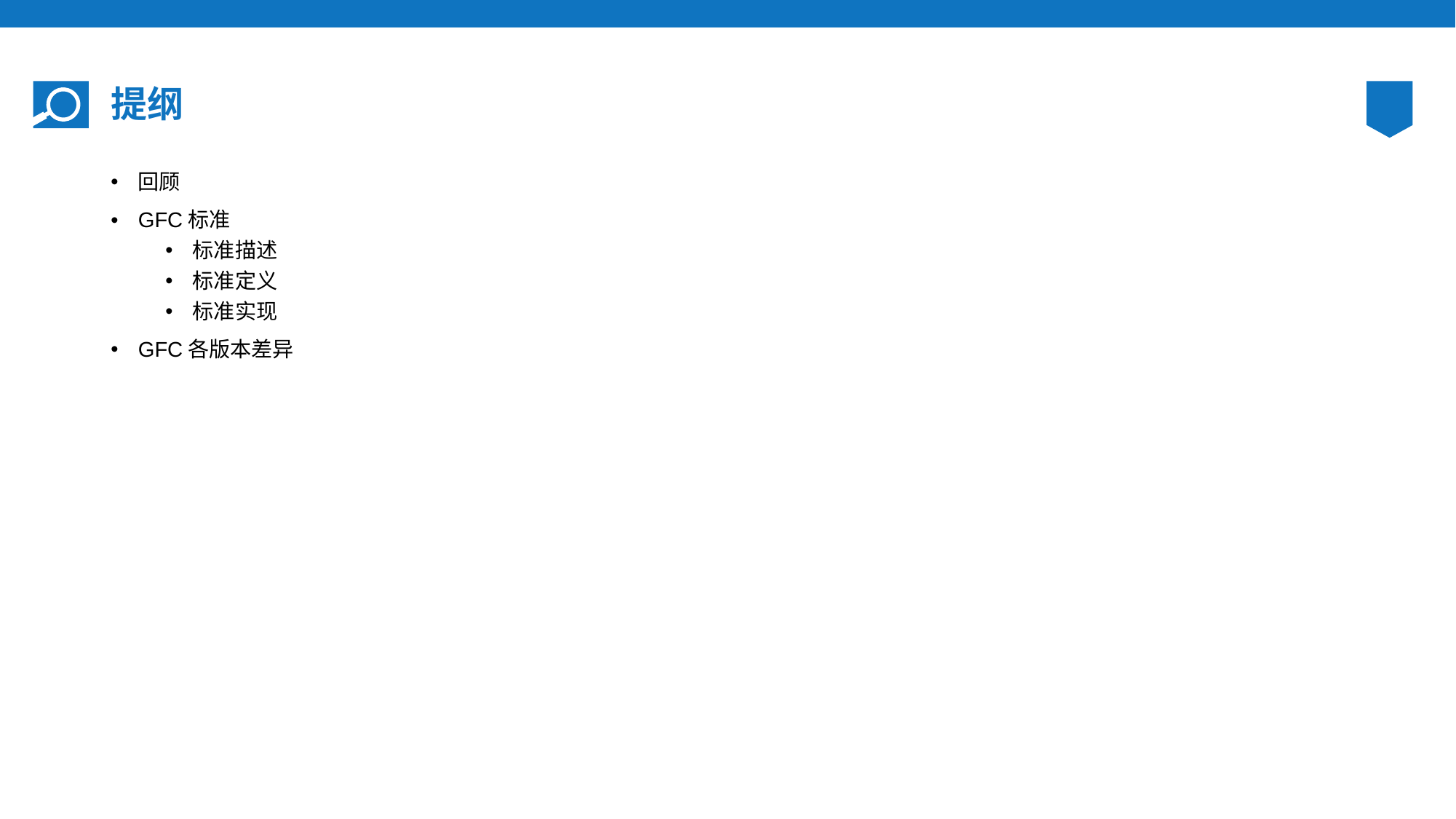

# 提纲
回顾
GFC标准
标准描述
标准定义
标准实现
GFC各版本差异